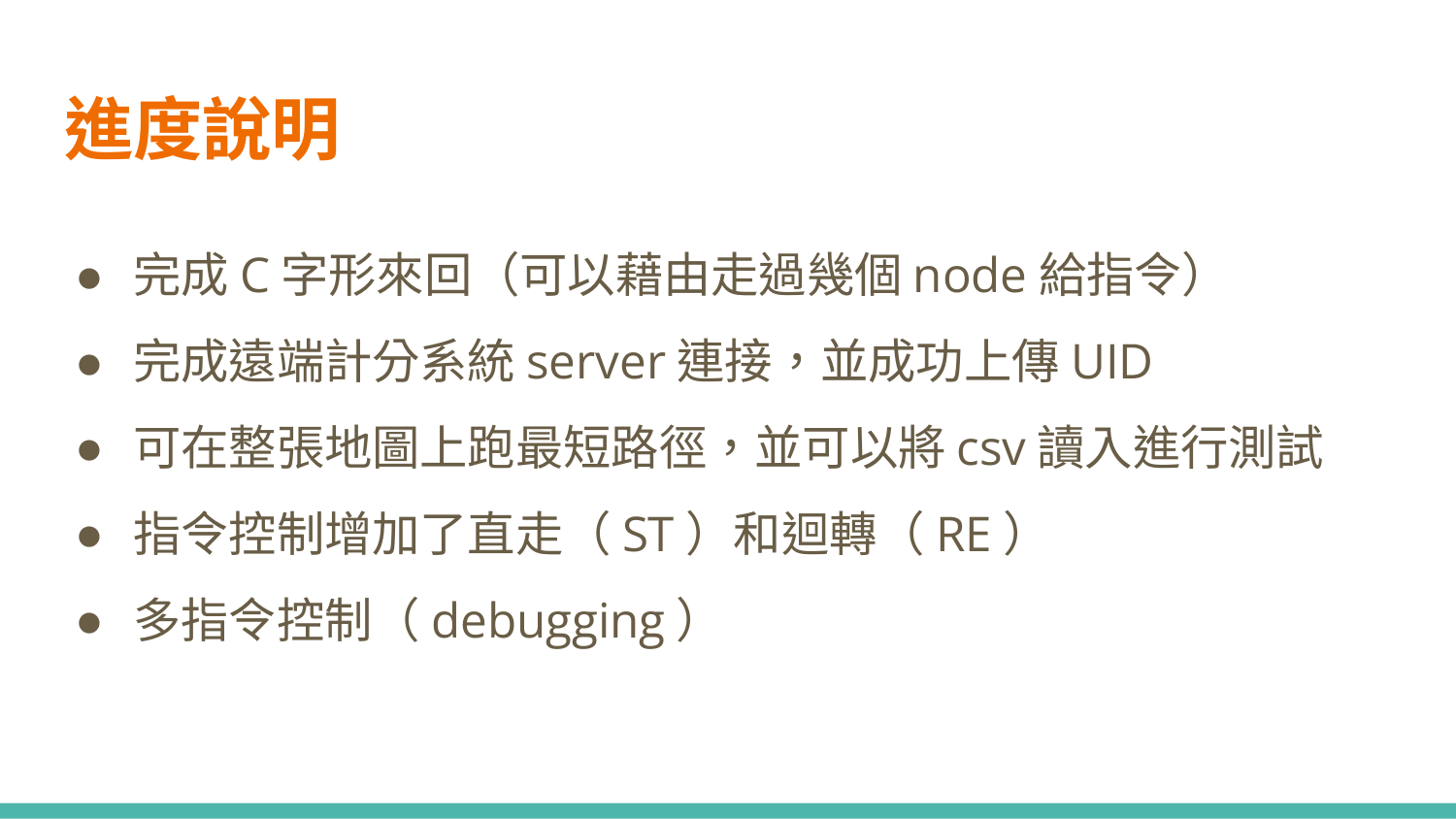

# 進度說明

完成C字形來回（可以藉由走過幾個node給指令）
完成遠端計分系統server連接，並成功上傳UID
可在整張地圖上跑最短路徑，並可以將csv讀入進行測試
指令控制增加了直走（ST）和迴轉（RE）
多指令控制（debugging）